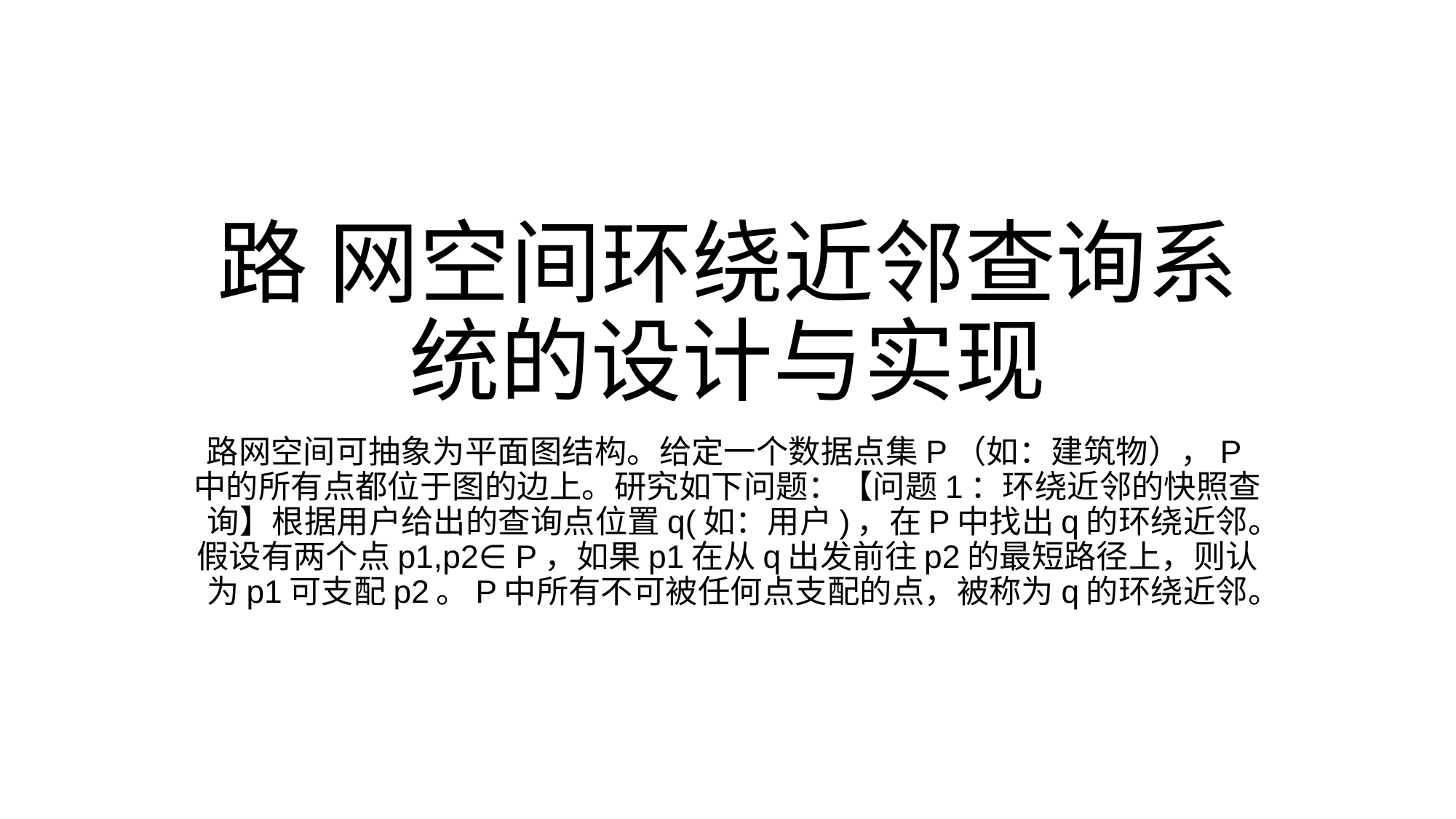

# 路 网空间环绕近邻查询系统的设计与实现
路网空间可抽象为平面图结构。给定一个数据点集P（如：建筑物），P中的所有点都位于图的边上。研究如下问题：【问题1：环绕近邻的快照查询】根据用户给出的查询点位置q(如：用户)，在P中找出q的环绕近邻。假设有两个点p1,p2∈ P，如果p1在从q出发前往p2的最短路径上，则认为p1可支配p2。P中所有不可被任何点支配的点，被称为q的环绕近邻。